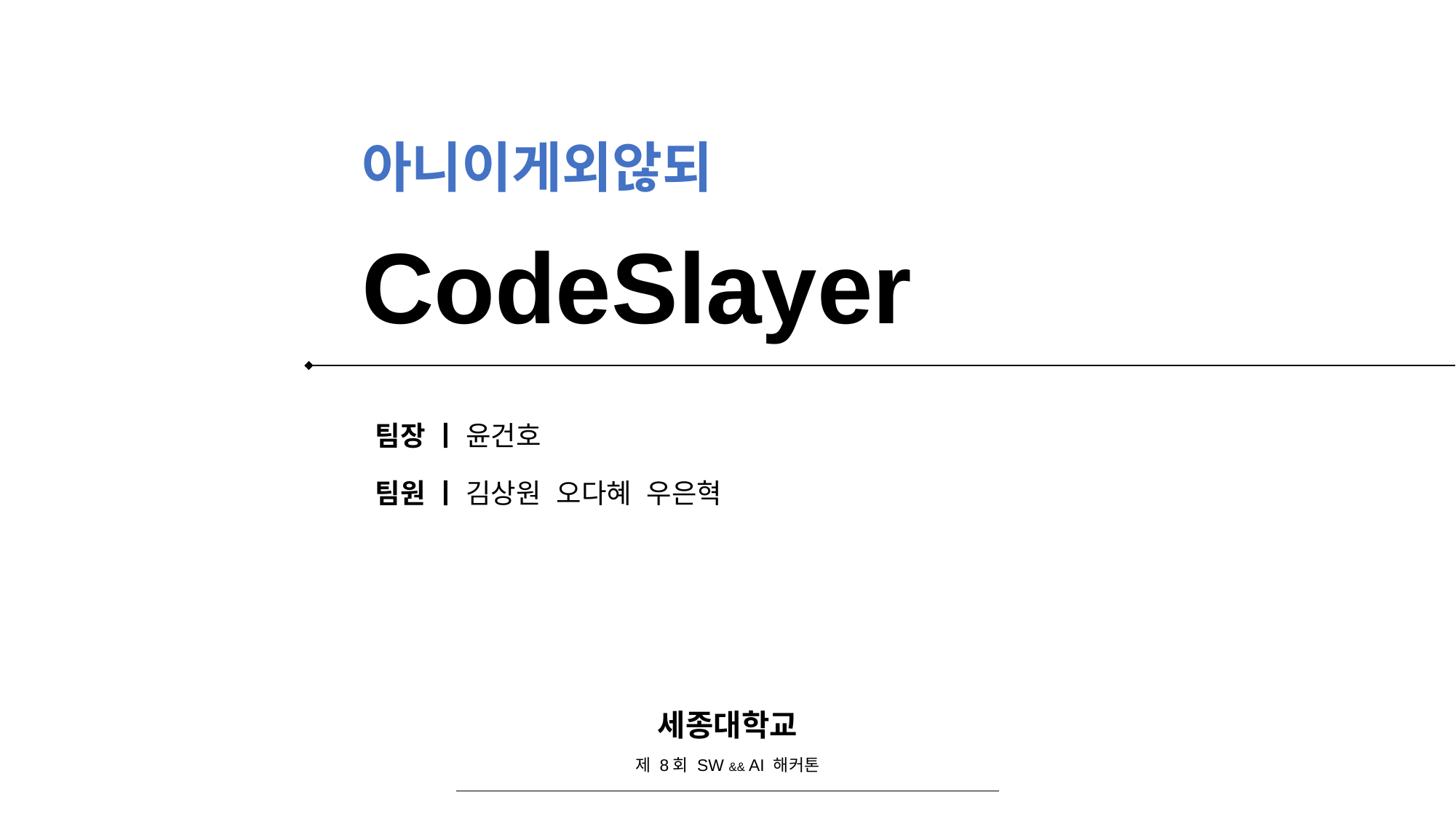

아니이게외않되
CodeSlayer
팀장 ㅣ 윤건호
팀원 ㅣ 김상원  오다혜  우은혁
세종대학교
제 8회 SW && AI 해커톤